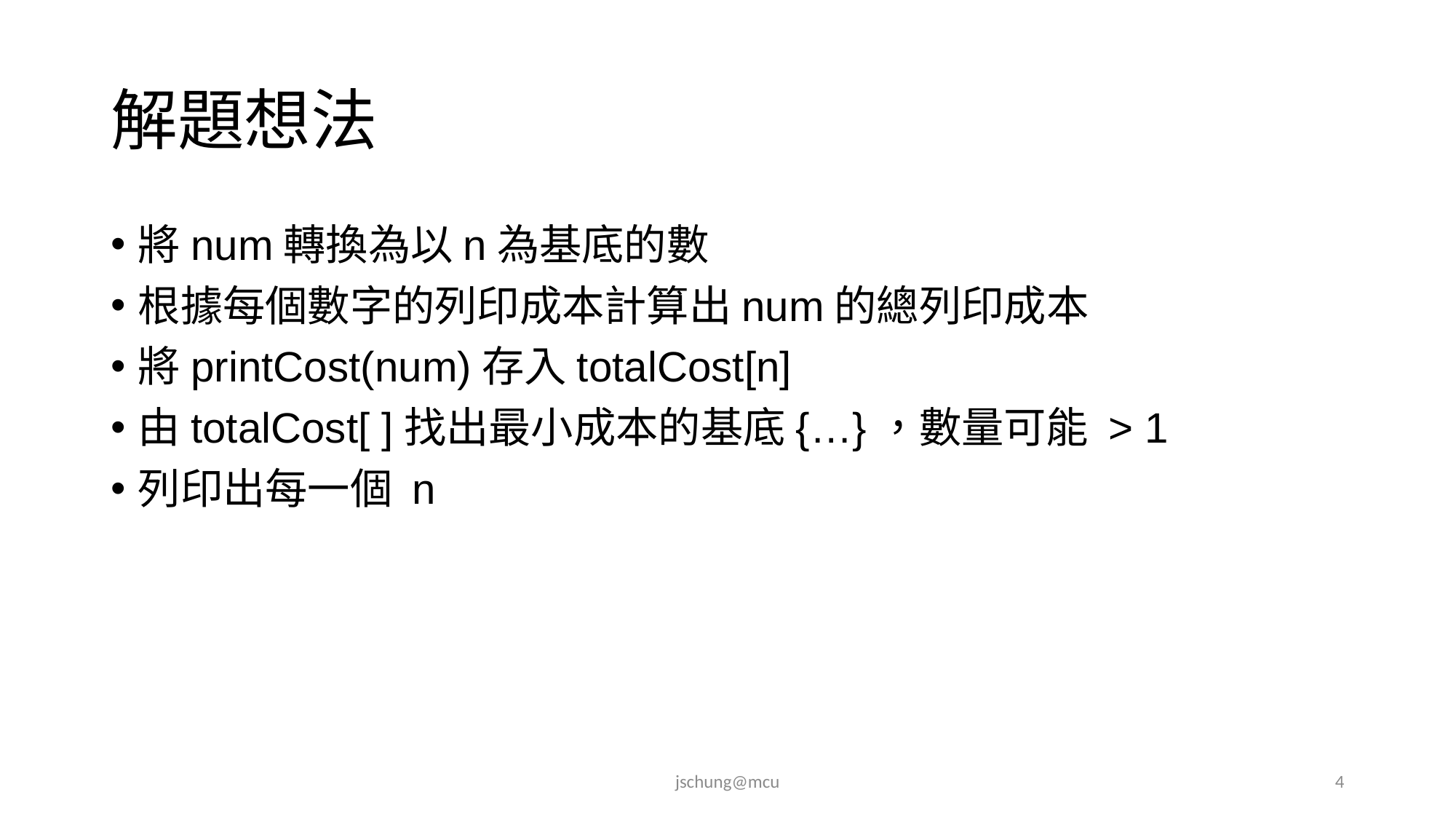

# 解題想法
將num轉換為以n為基底的數
根據每個數字的列印成本計算出num的總列印成本
將printCost(num)存入totalCost[n]
由totalCost[ ]找出最小成本的基底{…}，數量可能 > 1
列印出每一個 n
jschung@mcu
4